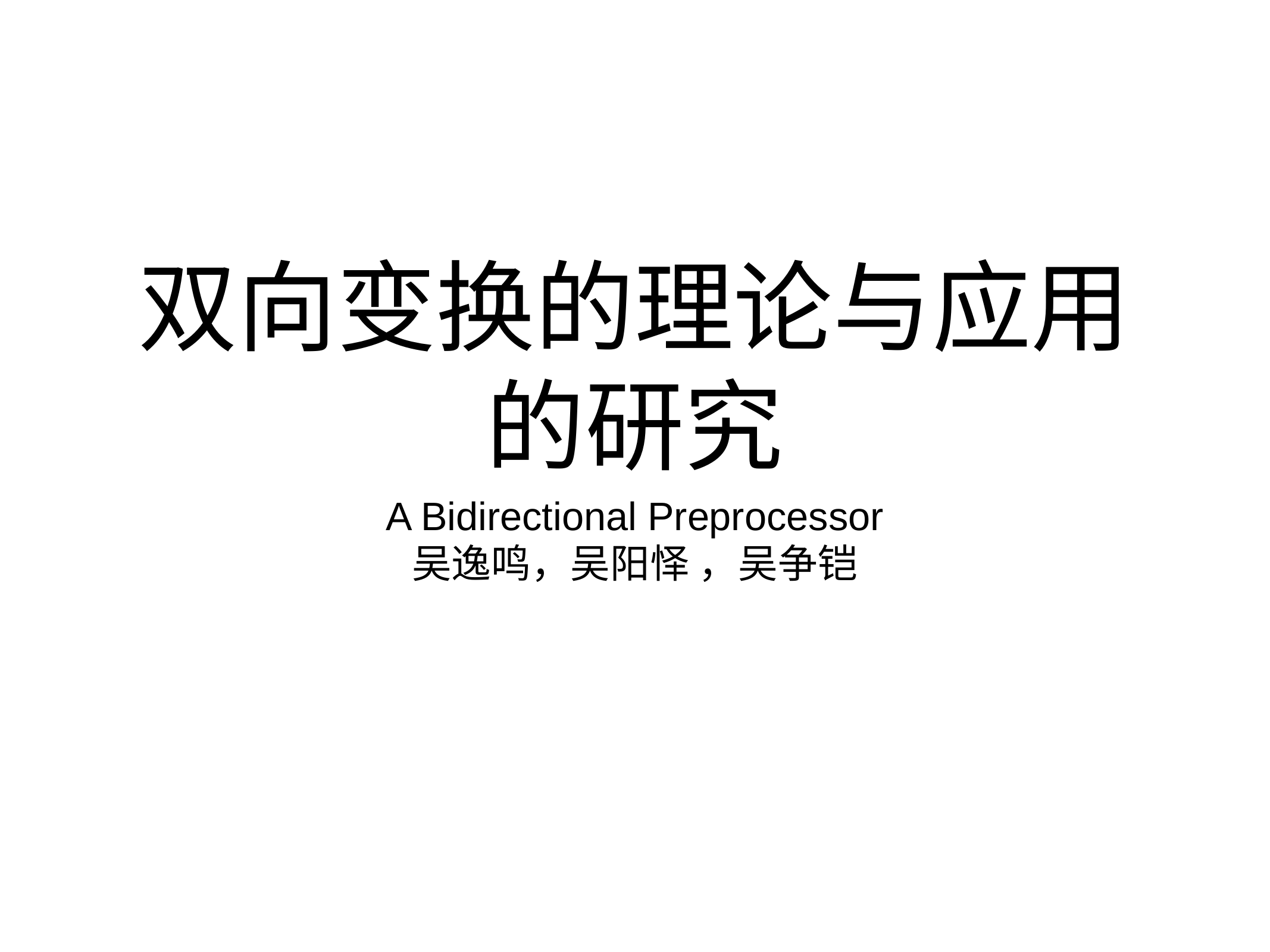

# 双向变换的理论与应用的研究
A Bidirectional Preprocessor
吴逸鸣，吴阳怿 ，吴争铠